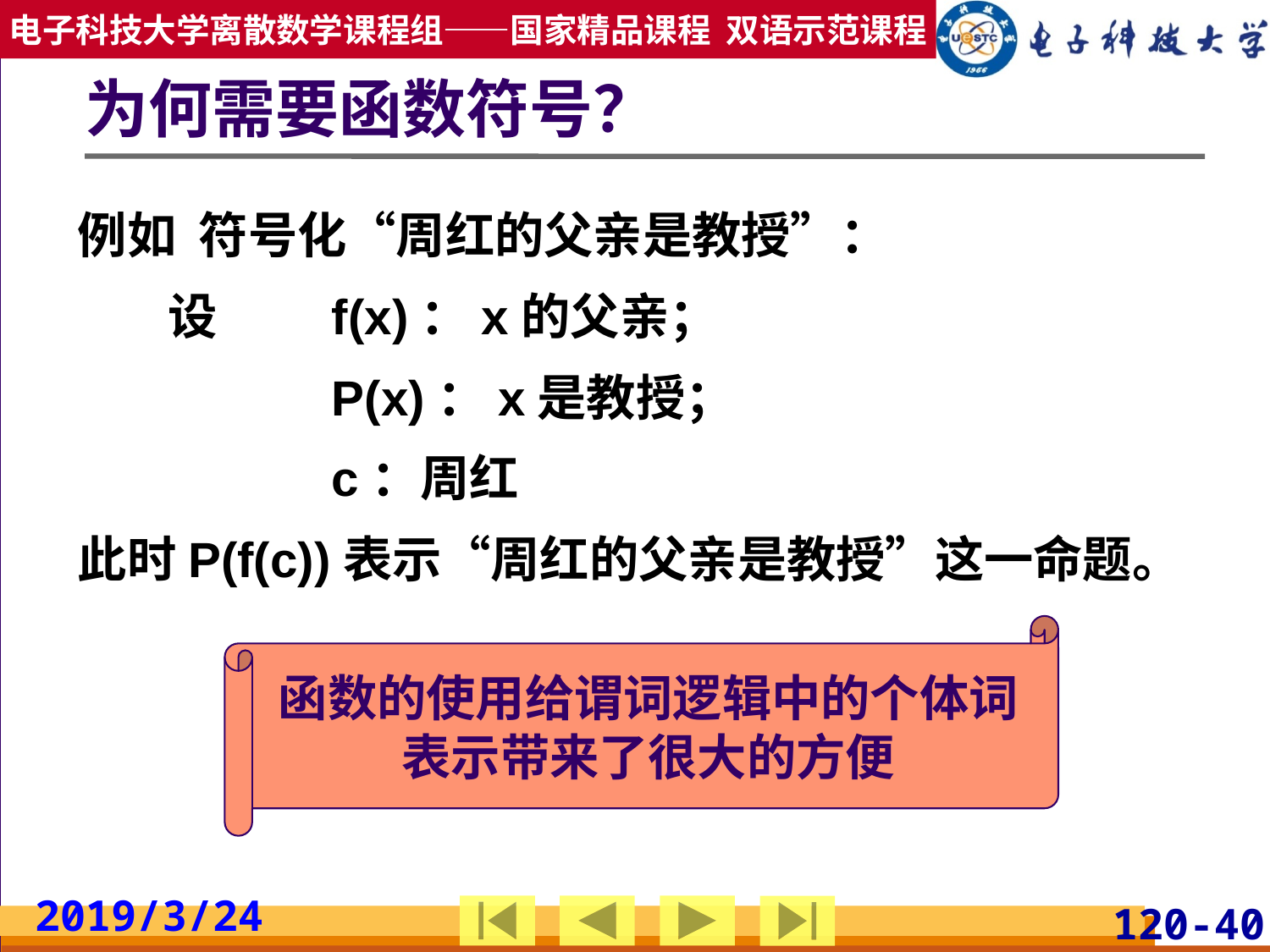

# 为何需要函数符号？
例如  符号化“周红的父亲是教授”：
       设	f(x)：x的父亲；
		P(x)：x是教授；
		c：周红
此时P(f(c))表示“周红的父亲是教授”这一命题。
函数的使用给谓词逻辑中的个体词
表示带来了很大的方便
2019/3/24